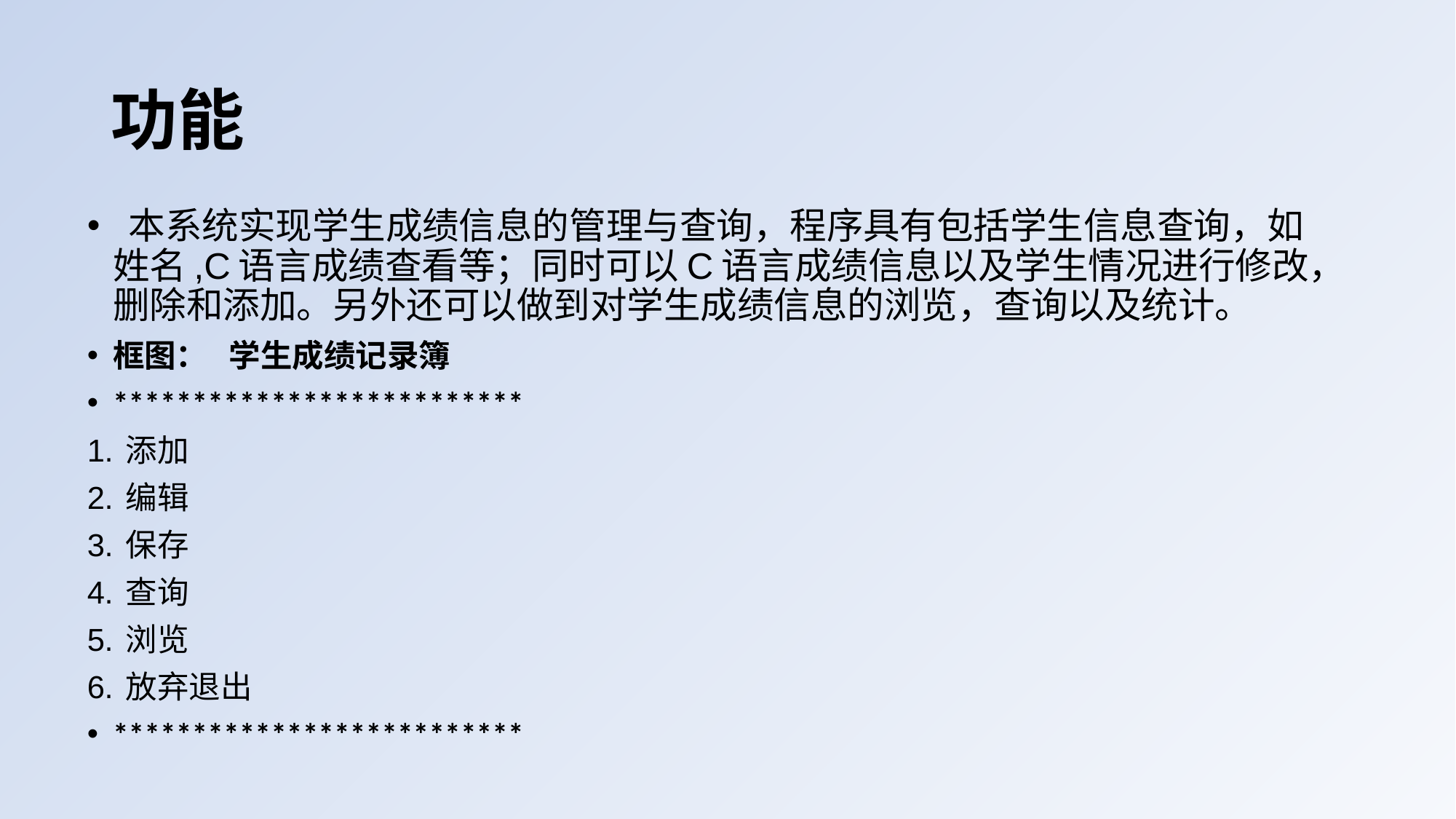

# 功能
 本系统实现学生成绩信息的管理与查询，程序具有包括学生信息查询，如姓名,C语言成绩查看等；同时可以C语言成绩信息以及学生情况进行修改，删除和添加。另外还可以做到对学生成绩信息的浏览，查询以及统计。
框图：   学生成绩记录簿
**************************
添加
编辑
保存
查询
浏览
放弃退出
**************************